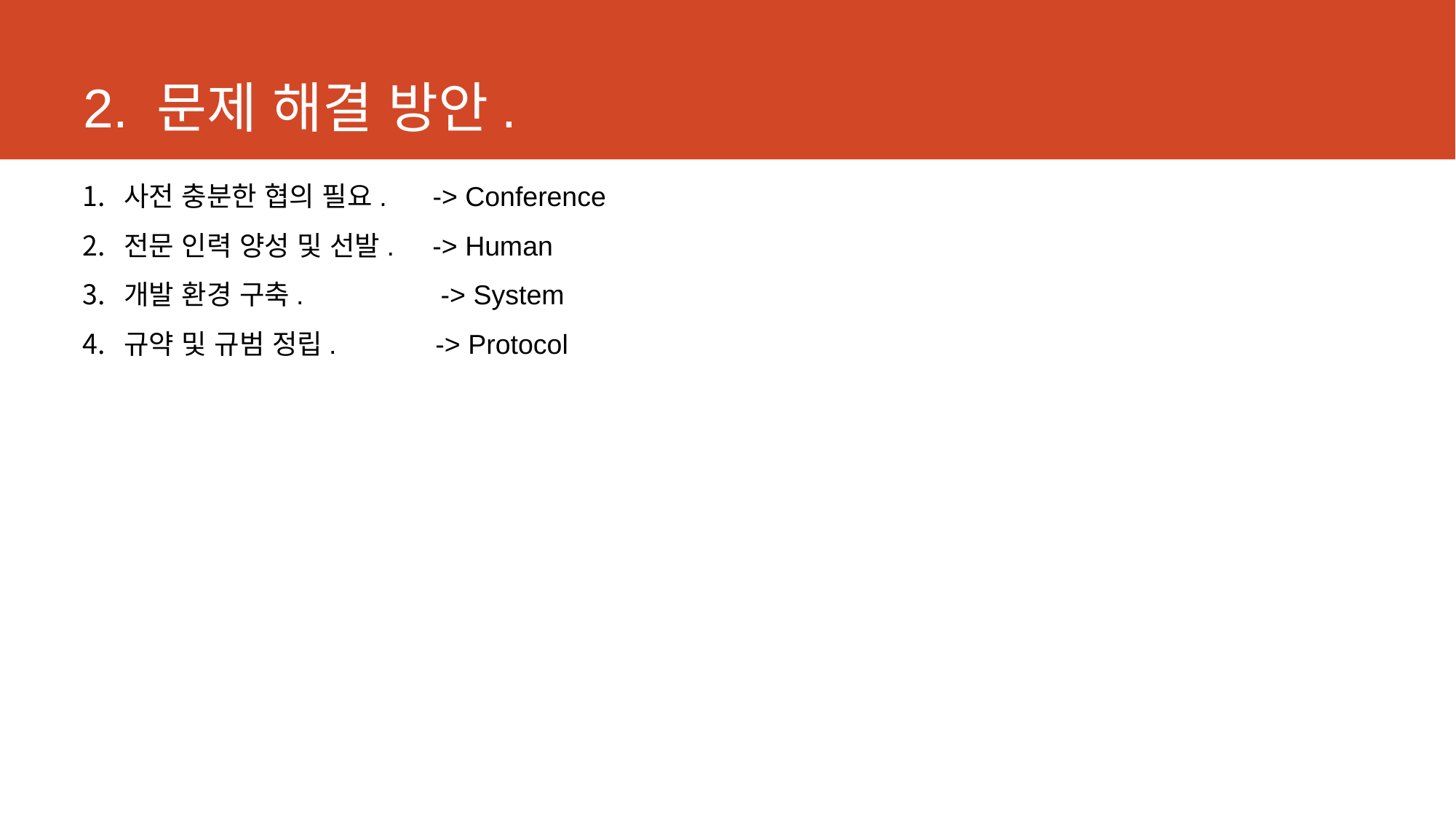

# 2. 문제 해결 방안.
사전 충분한 협의 필요.      -> Conference
전문 인력 양성 및 선발.     -> Human
개발 환경 구축.                  -> System
규약 및 규범 정립.             -> Protocol